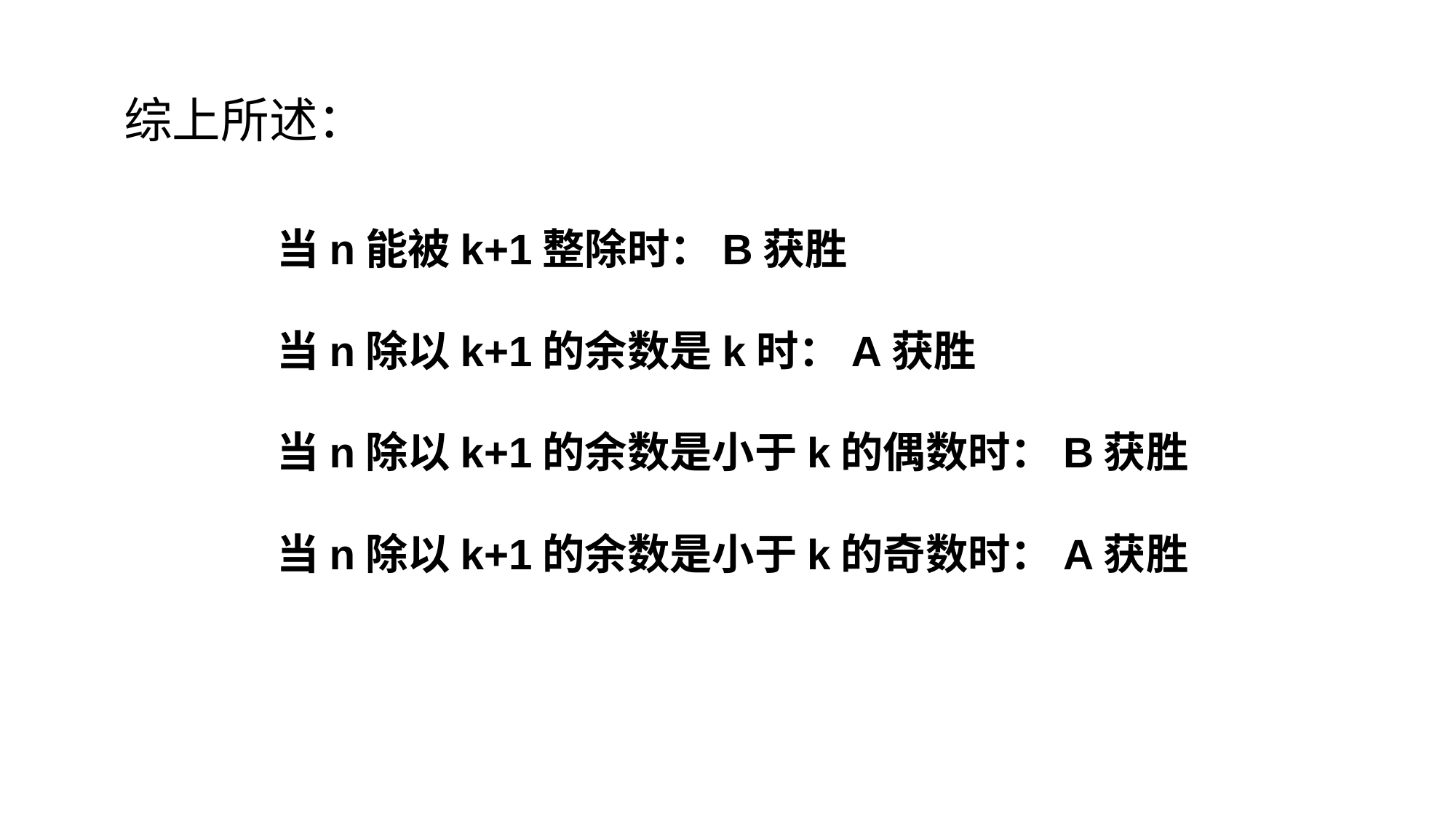

综上所述：
当n能被k+1整除时：B获胜

当n除以k+1的余数是k时：A获胜

当n除以k+1的余数是小于k的偶数时：B获胜

当n除以k+1的余数是小于k的奇数时：A获胜